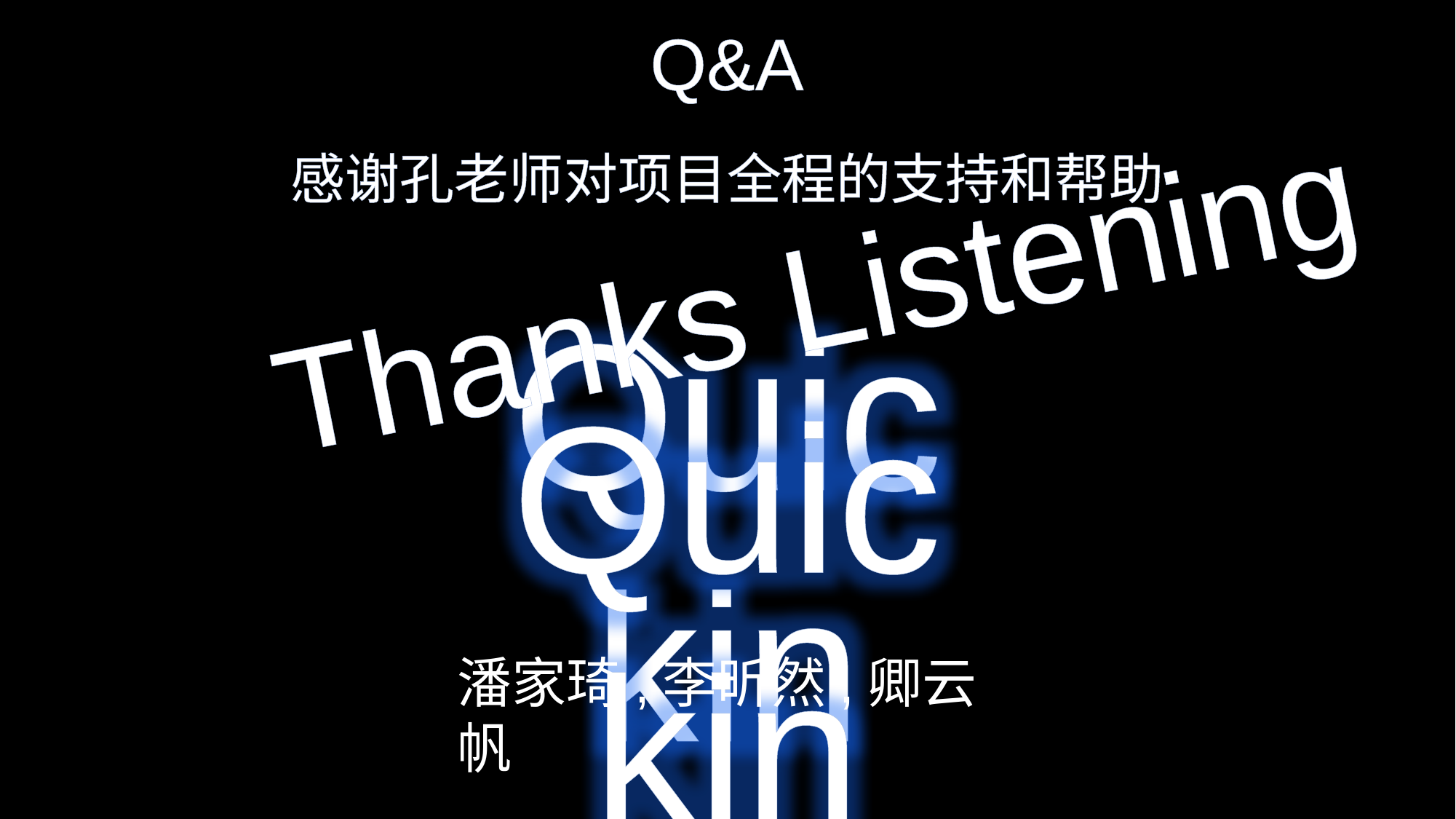

Q&A
感谢孔老师对项目全程的支持和帮助
Thanks Listening
Quickin
Quickin
潘家琦,李昕然,卿云帆